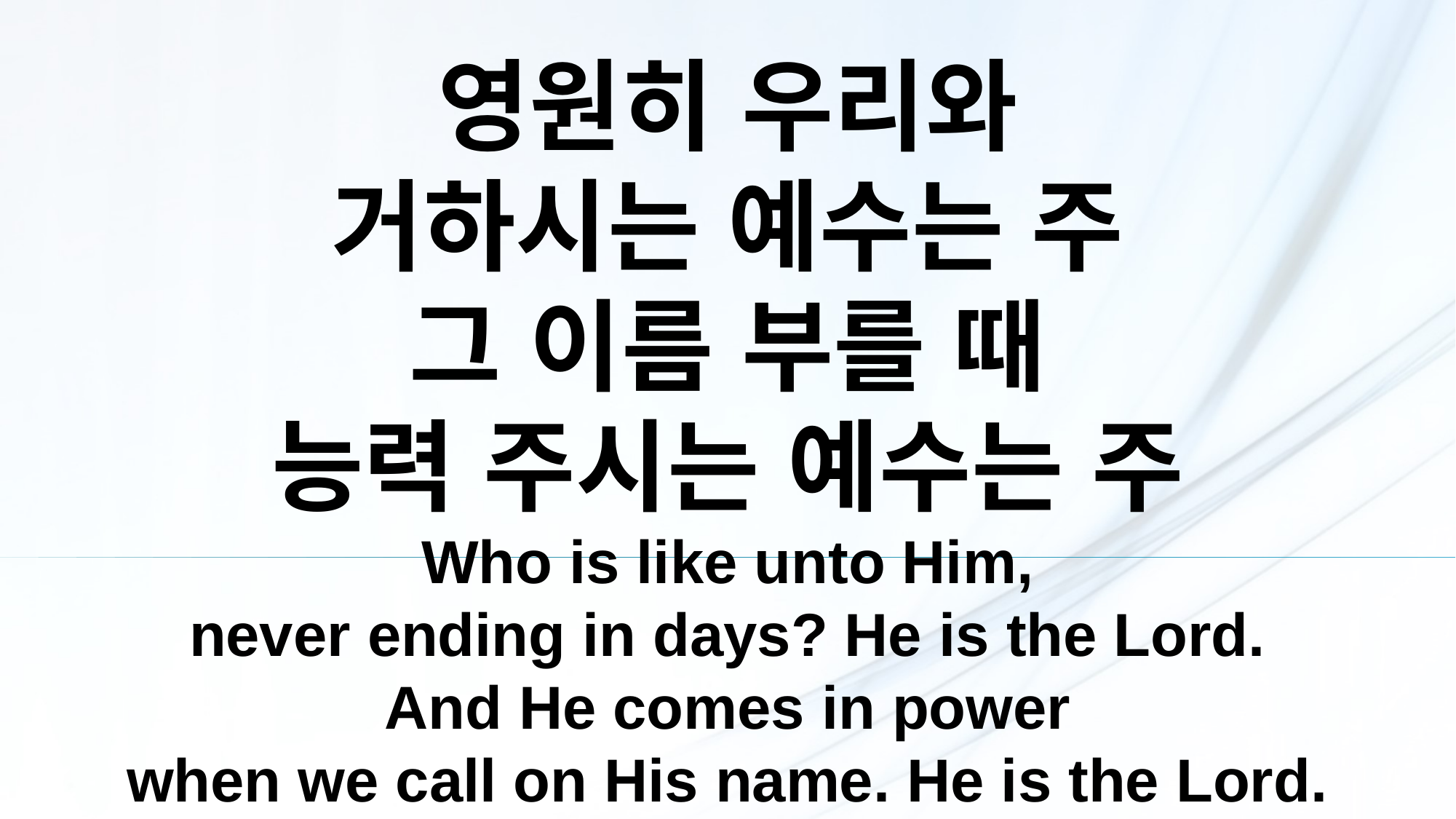

# 영원히 우리와 거하시는 예수는 주 그 이름 부를 때 능력 주시는 예수는 주 Who is like unto Him, never ending in days? He is the Lord. And He comes in power when we call on His name. He is the Lord.